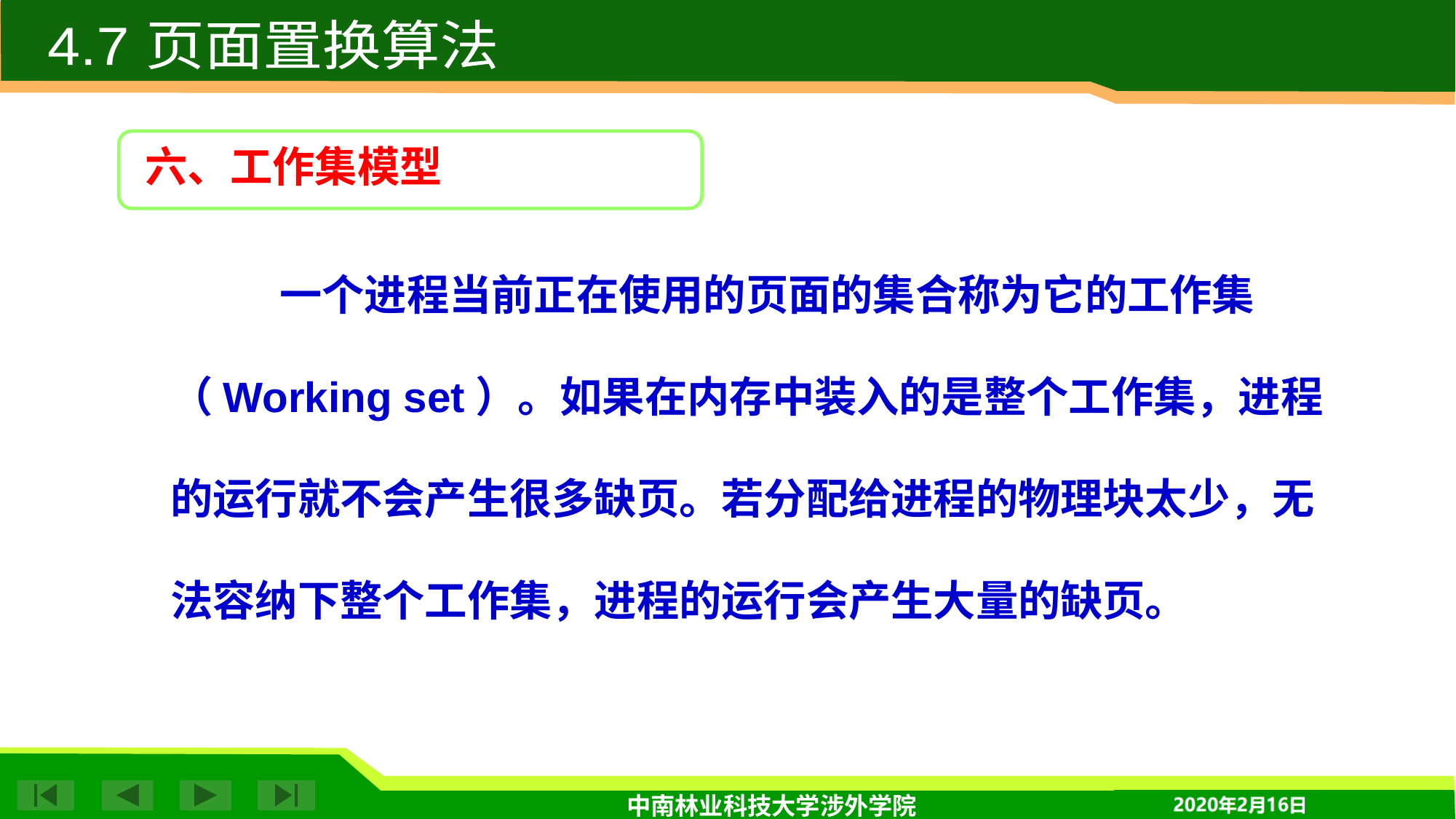

4.7 页面置换算法

六、工作集模型
		一个进程当前正在使用的页面的集合称为它的工作集（Working set）。如果在内存中装入的是整个工作集，进程的运行就不会产生很多缺页。若分配给进程的物理块太少，无法容纳下整个工作集，进程的运行会产生大量的缺页。